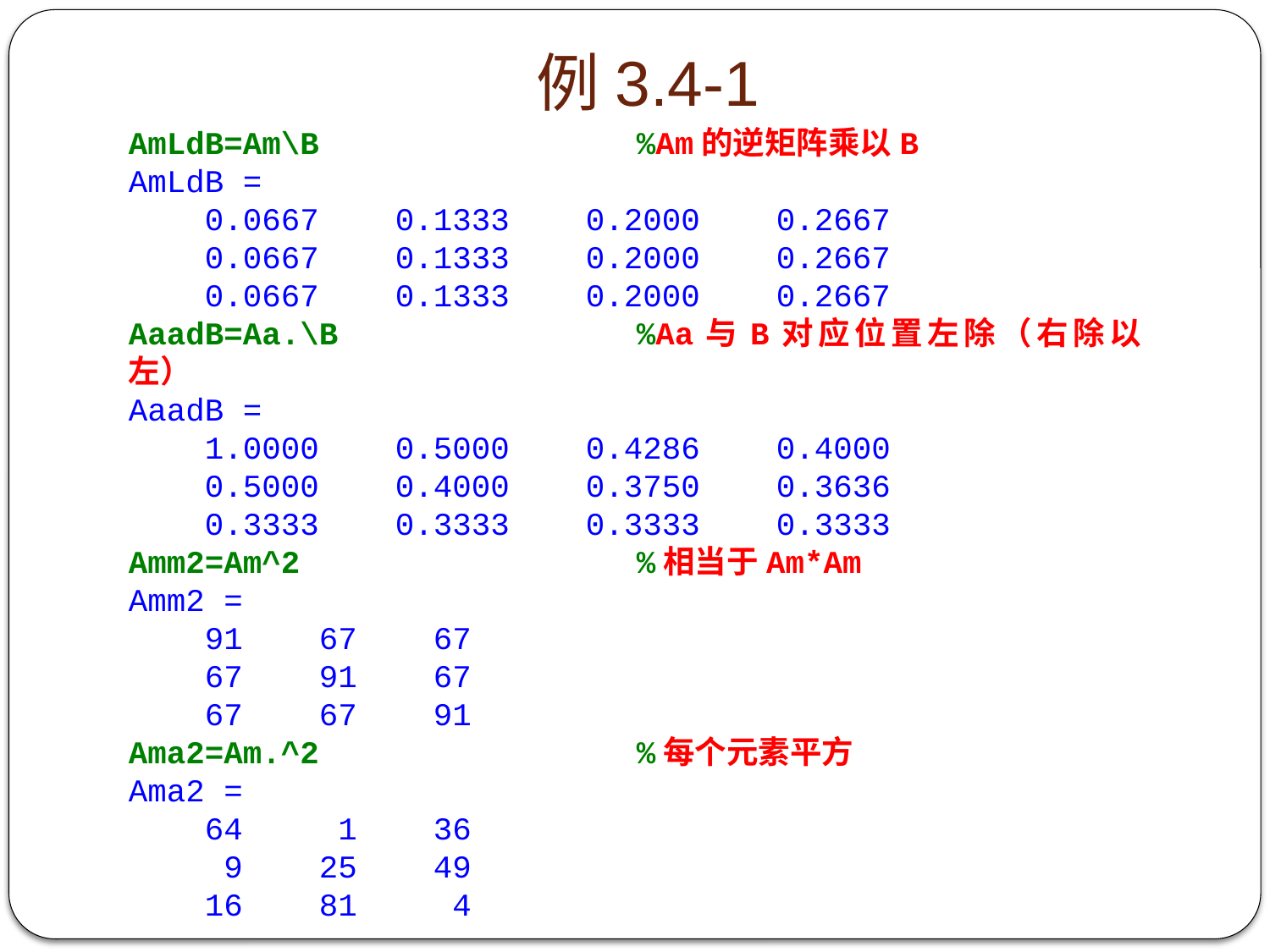

# 例3.4-1
AmLdB=Am\B			%Am的逆矩阵乘以B
AmLdB =
    0.0667    0.1333    0.2000    0.2667
    0.0667    0.1333    0.2000    0.2667
    0.0667    0.1333    0.2000    0.2667
AaadB=Aa.\B			%Aa与B对应位置左除（右除以左）
AaadB =
    1.0000    0.5000    0.4286    0.4000
    0.5000    0.4000    0.3750    0.3636
    0.3333    0.3333    0.3333    0.3333
Amm2=Am^2			%相当于Am*Am
Amm2 =
    91    67    67
    67    91    67
    67    67    91
Ama2=Am.^2			%每个元素平方
Ama2 =
    64     1    36
     9    25    49
    16    81     4